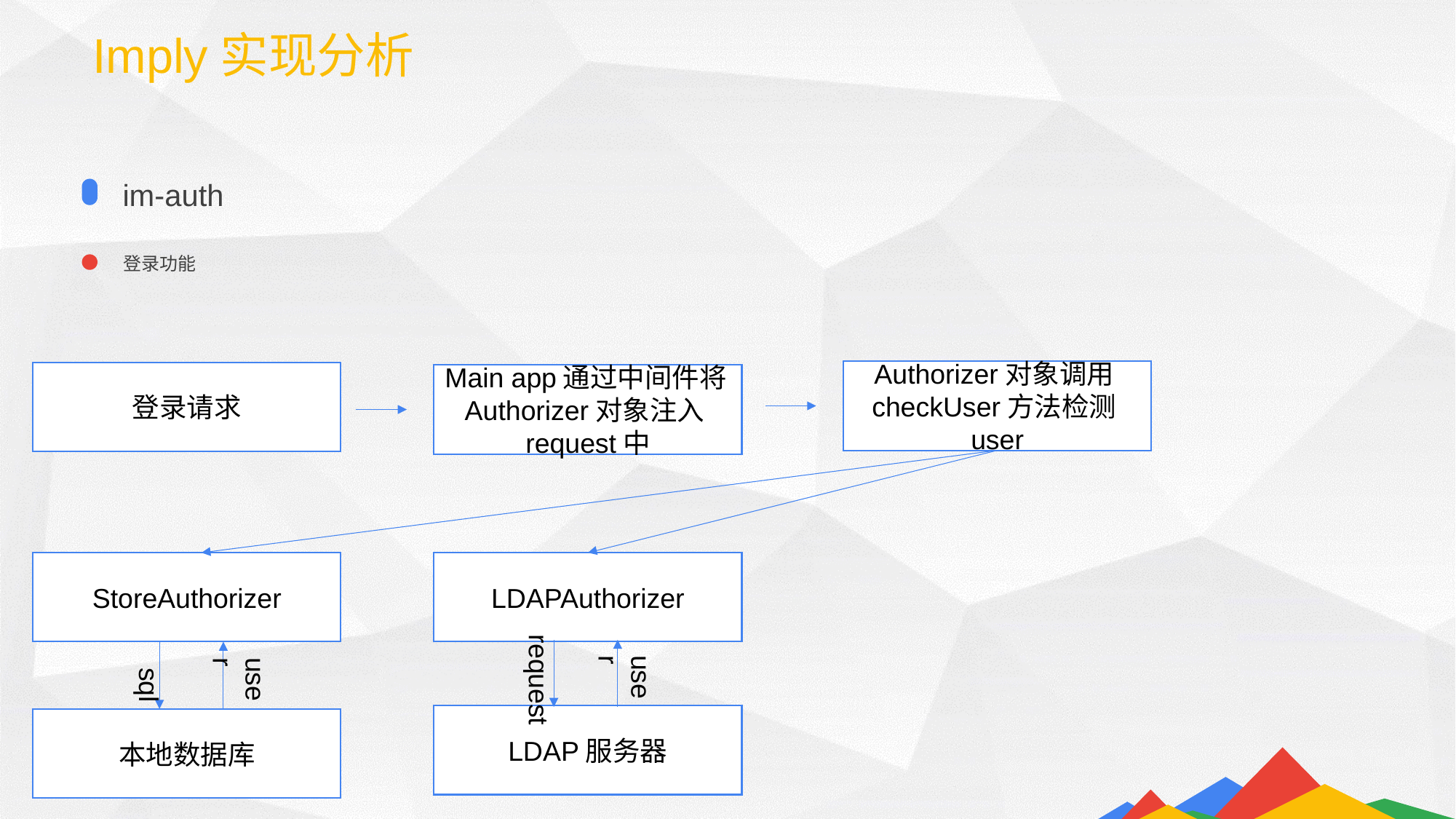

Imply实现分析
im-auth

登录功能

Authorizer对象调用checkUser方法检测user
登录请求
Main app通过中间件将Authorizer对象注入request中
StoreAuthorizer
LDAPAuthorizer
request
user
user
sql
LDAP服务器
本地数据库